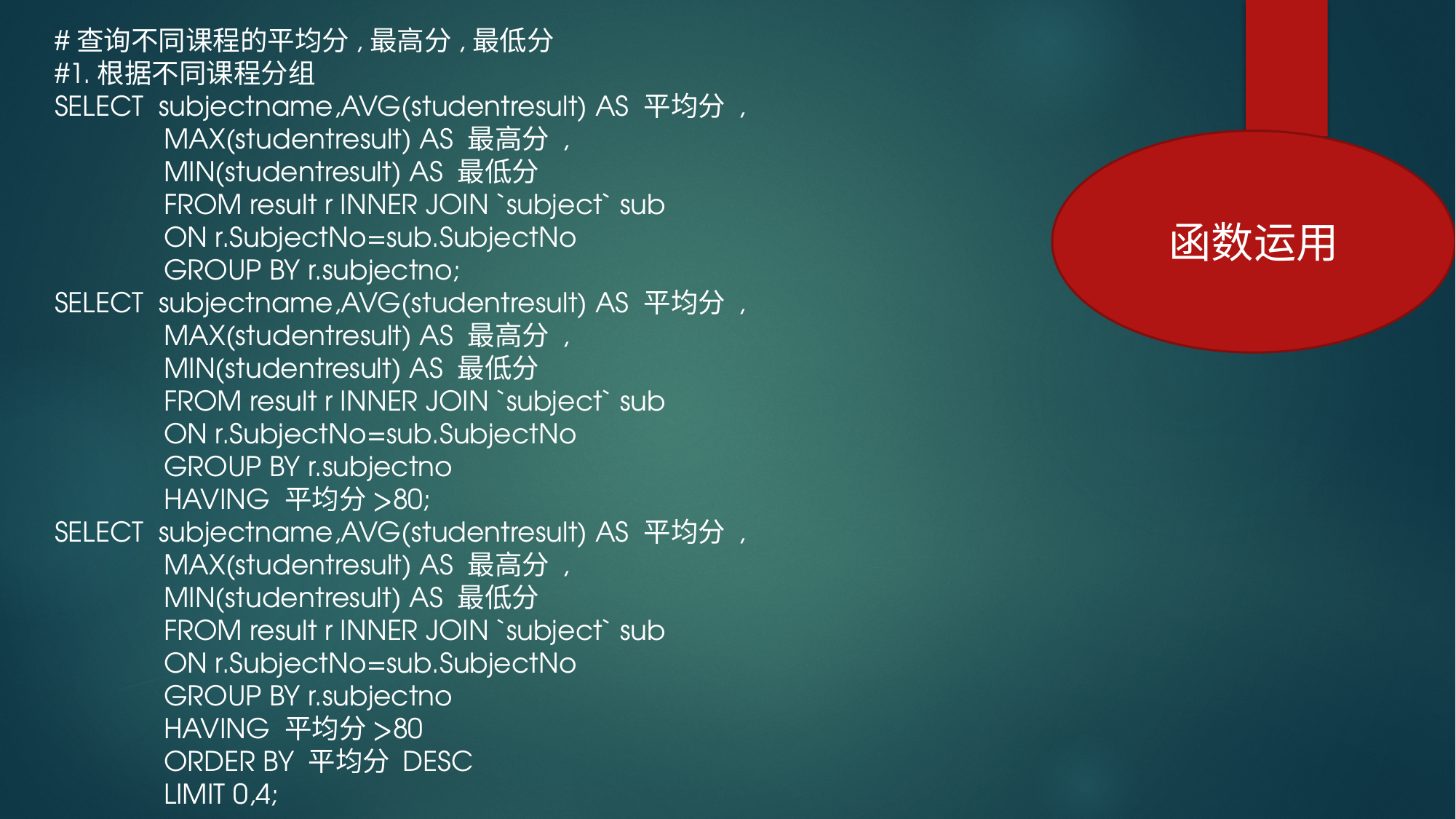

#查询不同课程的平均分,最高分,最低分
#1.根据不同课程分组
SELECT  subjectname,AVG(studentresult) AS 平均分 ,
	MAX(studentresult) AS 最高分 ,
	MIN(studentresult) AS 最低分
	FROM result r INNER JOIN `subject` sub
	ON r.SubjectNo=sub.SubjectNo
	GROUP BY r.subjectno;
SELECT  subjectname,AVG(studentresult) AS 平均分 ,
	MAX(studentresult) AS 最高分 ,
	MIN(studentresult) AS 最低分
	FROM result r INNER JOIN `subject` sub
	ON r.SubjectNo=sub.SubjectNo
	GROUP BY r.subjectno
	HAVING 平均分>80;
SELECT  subjectname,AVG(studentresult) AS 平均分 ,
	MAX(studentresult) AS 最高分 ,
	MIN(studentresult) AS 最低分
	FROM result r INNER JOIN `subject` sub
	ON r.SubjectNo=sub.SubjectNo
	GROUP BY r.subjectno
	HAVING 平均分>80
	ORDER BY 平均分 DESC
	LIMIT 0,4;

函数运用